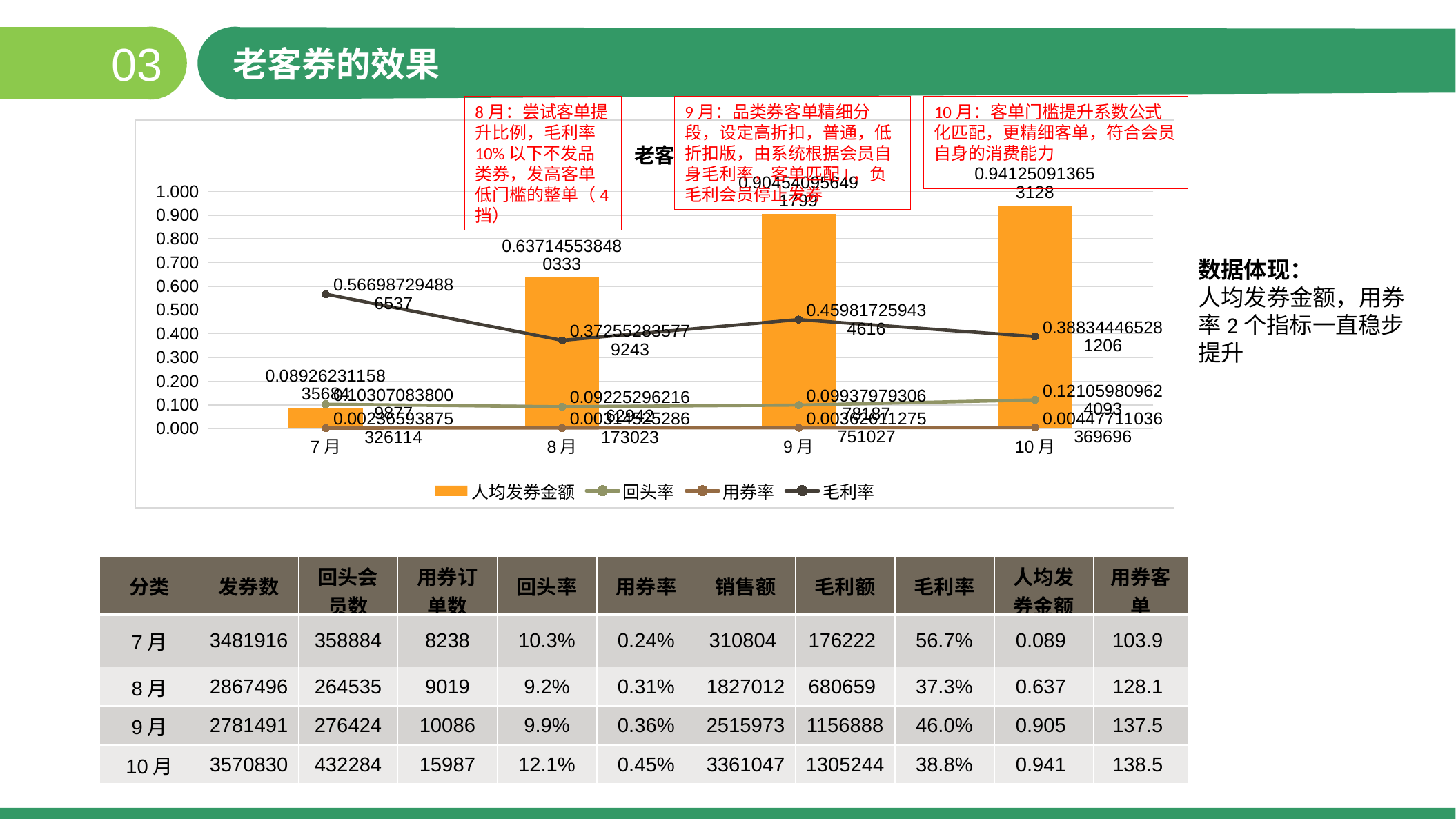

03
老客券的效果
8月：尝试客单提升比例，毛利率10%以下不发品类券，发高客单低门槛的整单（4挡）
9月：品类券客单精细分段，设定高折扣，普通，低折扣版，由系统根据会员自身毛利率，客单匹配I，负毛利会员停止发券
10月：客单门槛提升系数公式化匹配，更精细客单，符合会员自身的消费能力

### Chart: 老客

| Category | 人均发券金额 | 回头率 | 用券率 | 毛利率 |
|---|---|---|---|---|
| 7月 | 0.0892623115835684 | 0.103070838009877 | 0.00236593875326114 | 0.566987294886537 |
| 8月 | 0.637145538480333 | 0.0922529621662942 | 0.00314525286173023 | 0.372552835779243 |
| 9月 | 0.904540956491799 | 0.0993797930678187 | 0.00362611275751027 | 0.459817259434616 |
| 10月 | 0.941250913653128 | 0.121059809624093 | 0.00447711036369696 | 0.388344465281206 |
数据体现：
人均发券金额，用券率2个指标一直稳步提升

| 分类 | 发券数 | 回头会员数 | 用券订单数 | 回头率 | 用券率 | 销售额 | 毛利额 | 毛利率 | 人均发券金额 | 用券客单 |
| --- | --- | --- | --- | --- | --- | --- | --- | --- | --- | --- |
| 7月 | 3481916 | 358884 | 8238 | 10.3% | 0.24% | 310804 | 176222 | 56.7% | 0.089 | 103.9 |
| 8月 | 2867496 | 264535 | 9019 | 9.2% | 0.31% | 1827012 | 680659 | 37.3% | 0.637 | 128.1 |
| 9月 | 2781491 | 276424 | 10086 | 9.9% | 0.36% | 2515973 | 1156888 | 46.0% | 0.905 | 137.5 |
| 10月 | 3570830 | 432284 | 15987 | 12.1% | 0.45% | 3361047 | 1305244 | 38.8% | 0.941 | 138.5 |